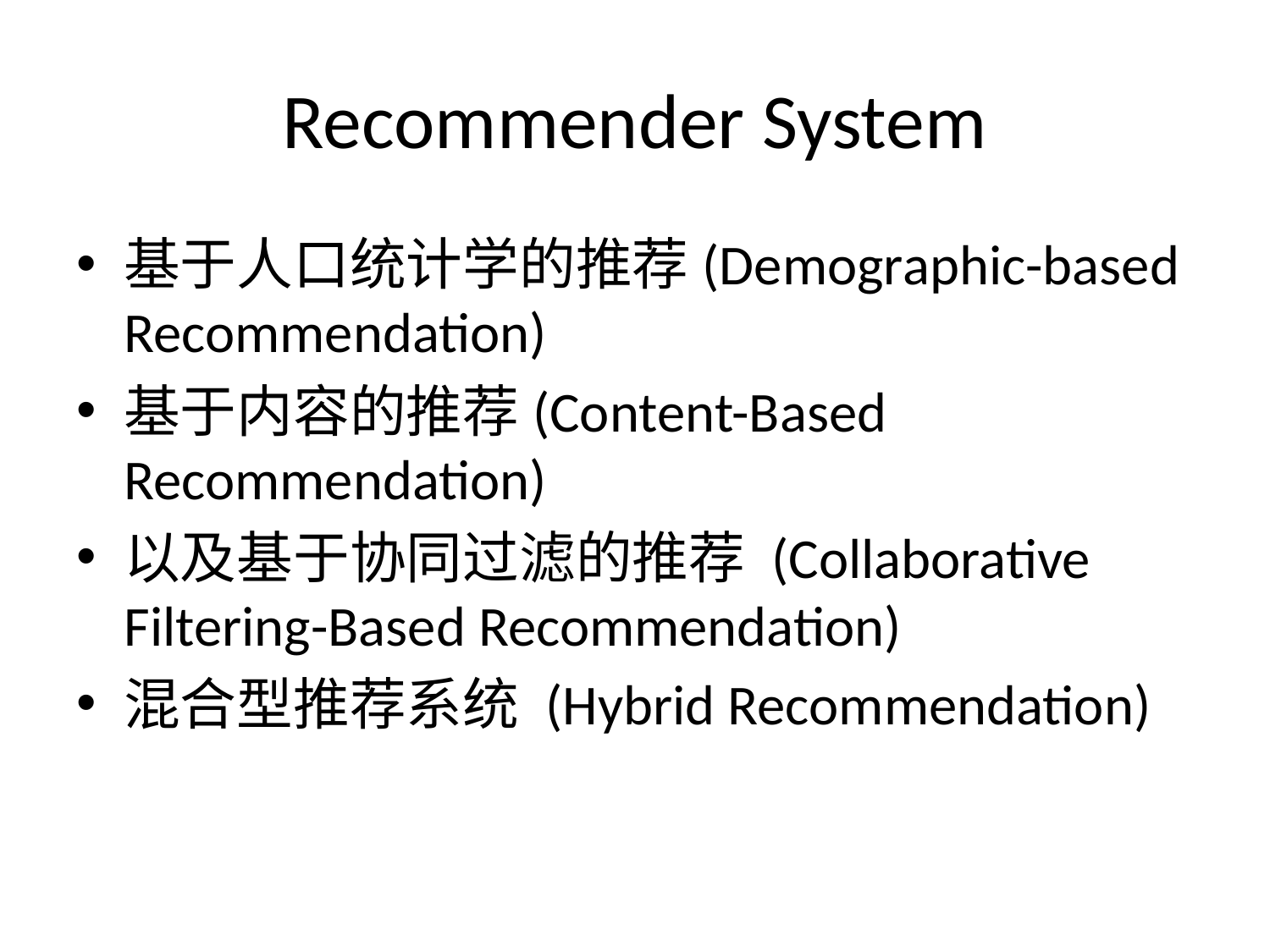

# Recommender System
基于人口统计学的推荐(Demographic-based Recommendation)
基于内容的推荐(Content-Based Recommendation)
以及基于协同过滤的推荐 (Collaborative Filtering-Based Recommendation)
混合型推荐系统 (Hybrid Recommendation)